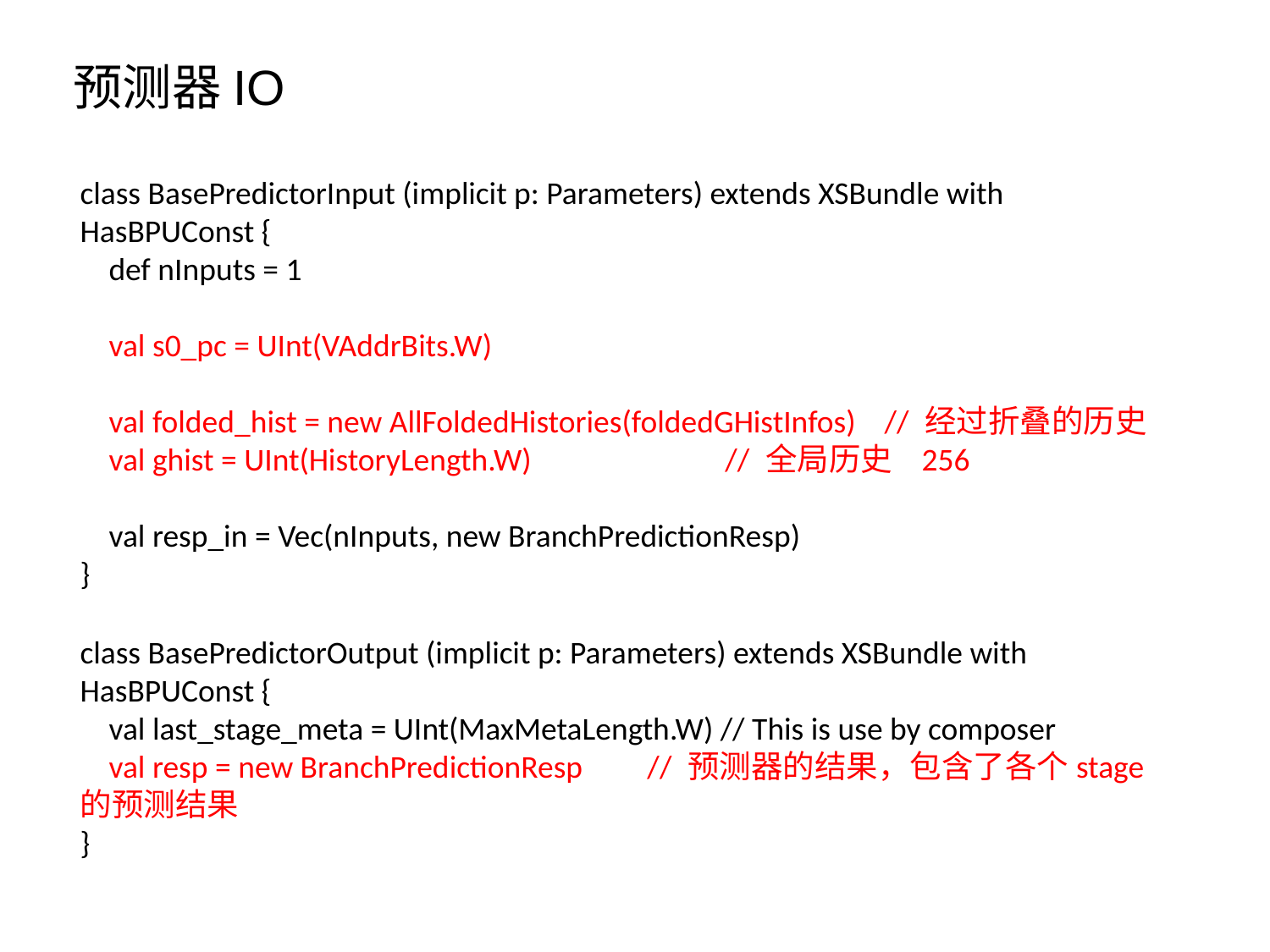

预测器IO
class BasePredictorInput (implicit p: Parameters) extends XSBundle with HasBPUConst {
    def nInputs = 1

    val s0_pc = UInt(VAddrBits.W)

    val folded_hist = new AllFoldedHistories(foldedGHistInfos)    // 经过折叠的历史
    val ghist = UInt(HistoryLength.W)                           // 全局历史   256

    val resp_in = Vec(nInputs, new BranchPredictionResp)
}
class BasePredictorOutput (implicit p: Parameters) extends XSBundle with HasBPUConst {
    val last_stage_meta = UInt(MaxMetaLength.W) // This is use by composer
    val resp = new BranchPredictionResp         // 预测器的结果，包含了各个stage的预测结果
}